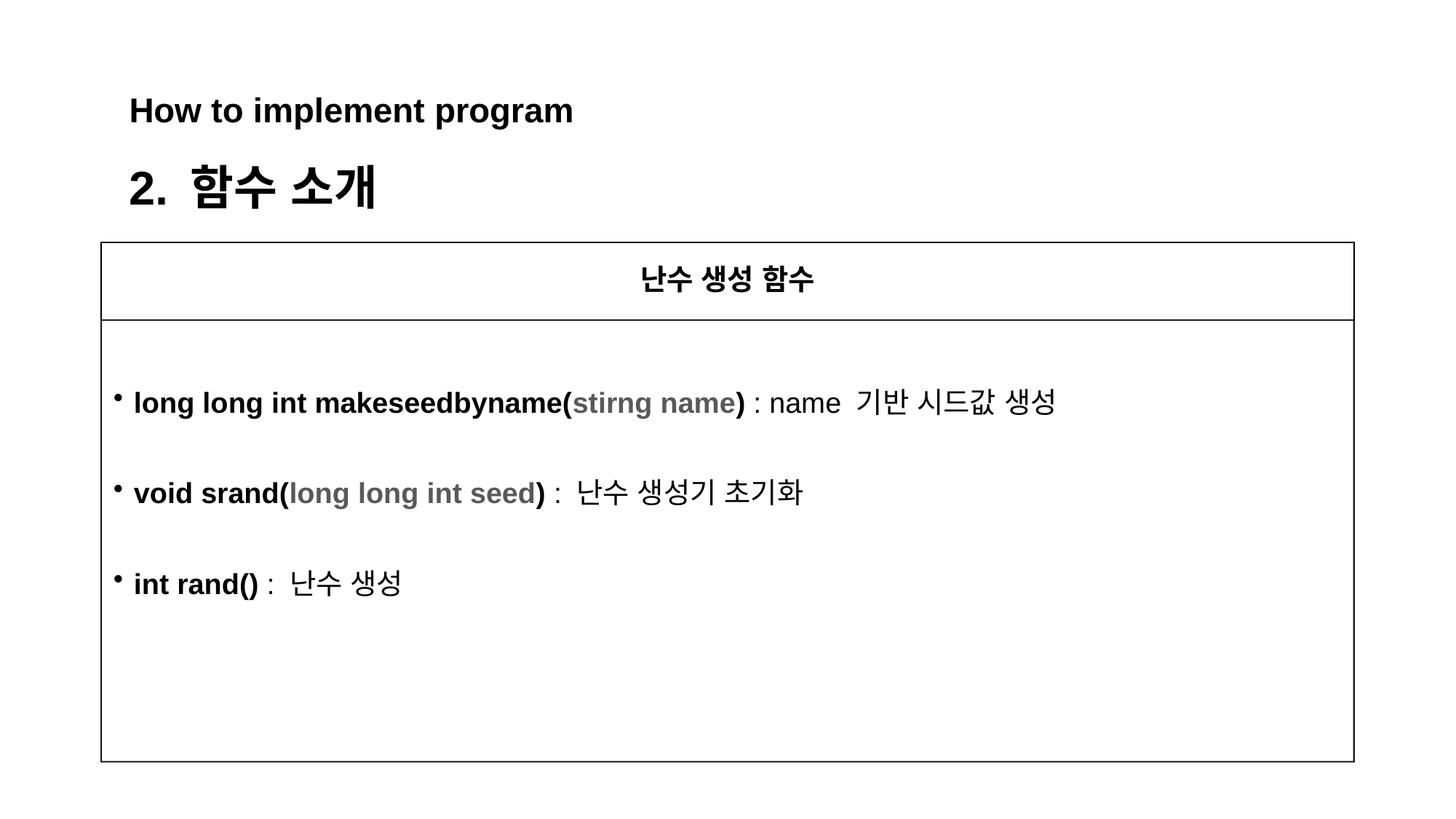

How to implement program
2. 함수 소개
난수 생성 함수
long long int makeseedbyname(stirng name) : name 기반 시드값 생성
void srand(long long int seed) : 난수 생성기 초기화
int rand() : 난수 생성